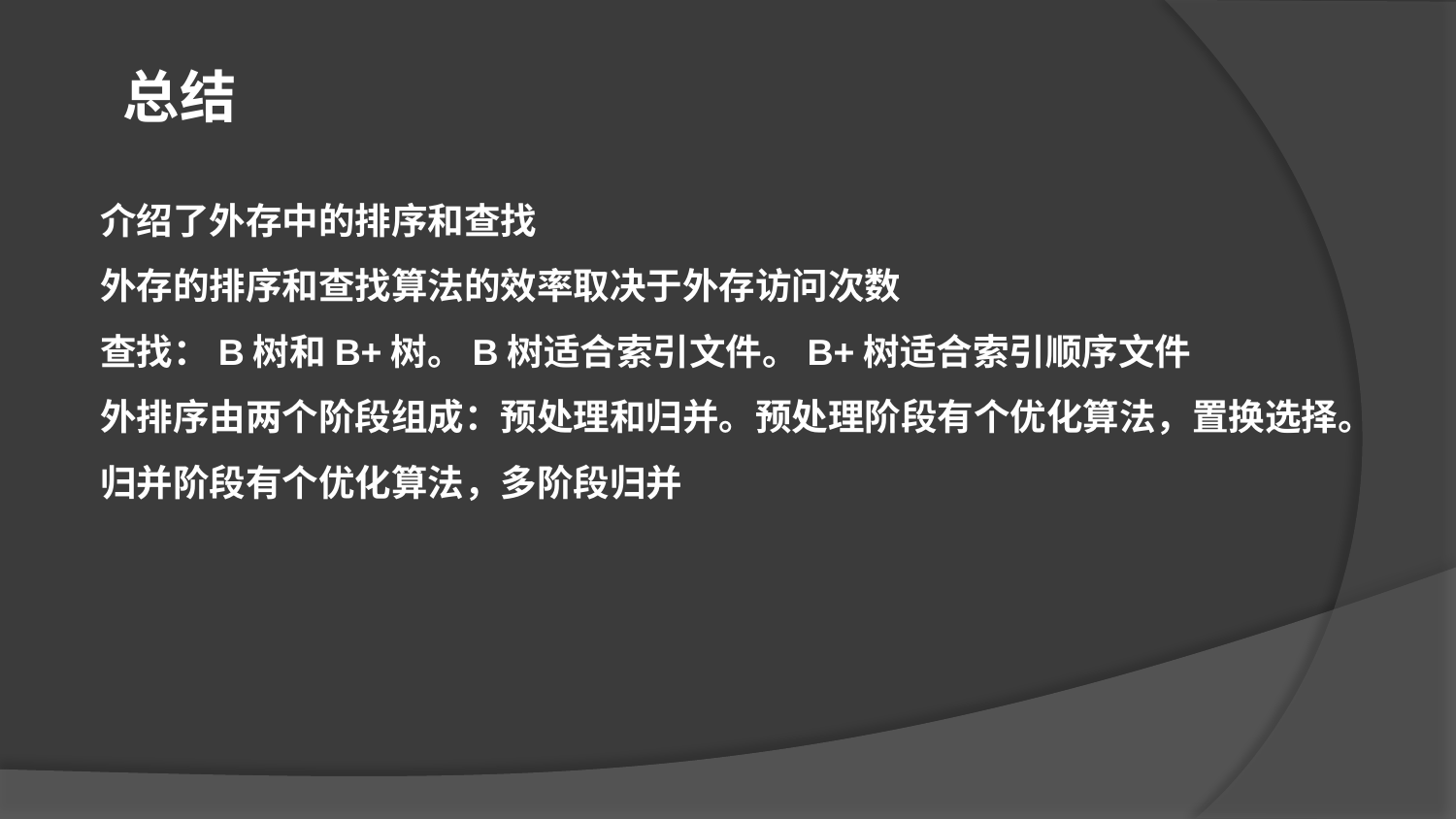

总结
介绍了外存中的排序和查找
外存的排序和查找算法的效率取决于外存访问次数
查找：B树和B+树。B树适合索引文件。B+树适合索引顺序文件
外排序由两个阶段组成：预处理和归并。预处理阶段有个优化算法，置换选择。归并阶段有个优化算法，多阶段归并